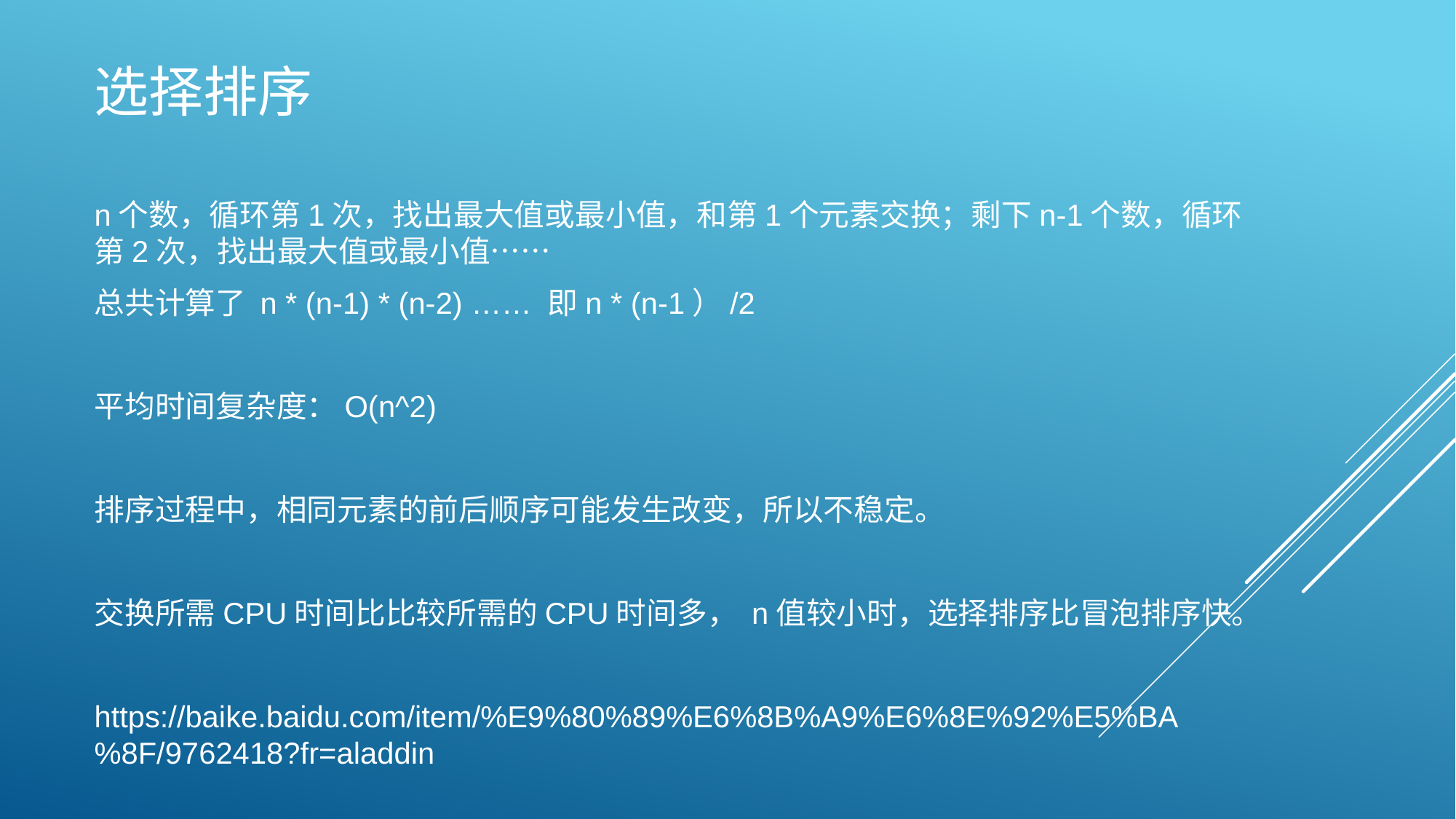

# 选择排序
n个数，循环第1次，找出最大值或最小值，和第1个元素交换；剩下n-1个数，循环第2次，找出最大值或最小值……
总共计算了 n * (n-1) * (n-2) …… 即n * (n-1）/2

平均时间复杂度：O(n^2)

排序过程中，相同元素的前后顺序可能发生改变，所以不稳定。

交换所需CPU时间比比较所需的CPU时间多， n值较小时，选择排序比冒泡排序快。

https://baike.baidu.com/item/%E9%80%89%E6%8B%A9%E6%8E%92%E5%BA%8F/9762418?fr=aladdin